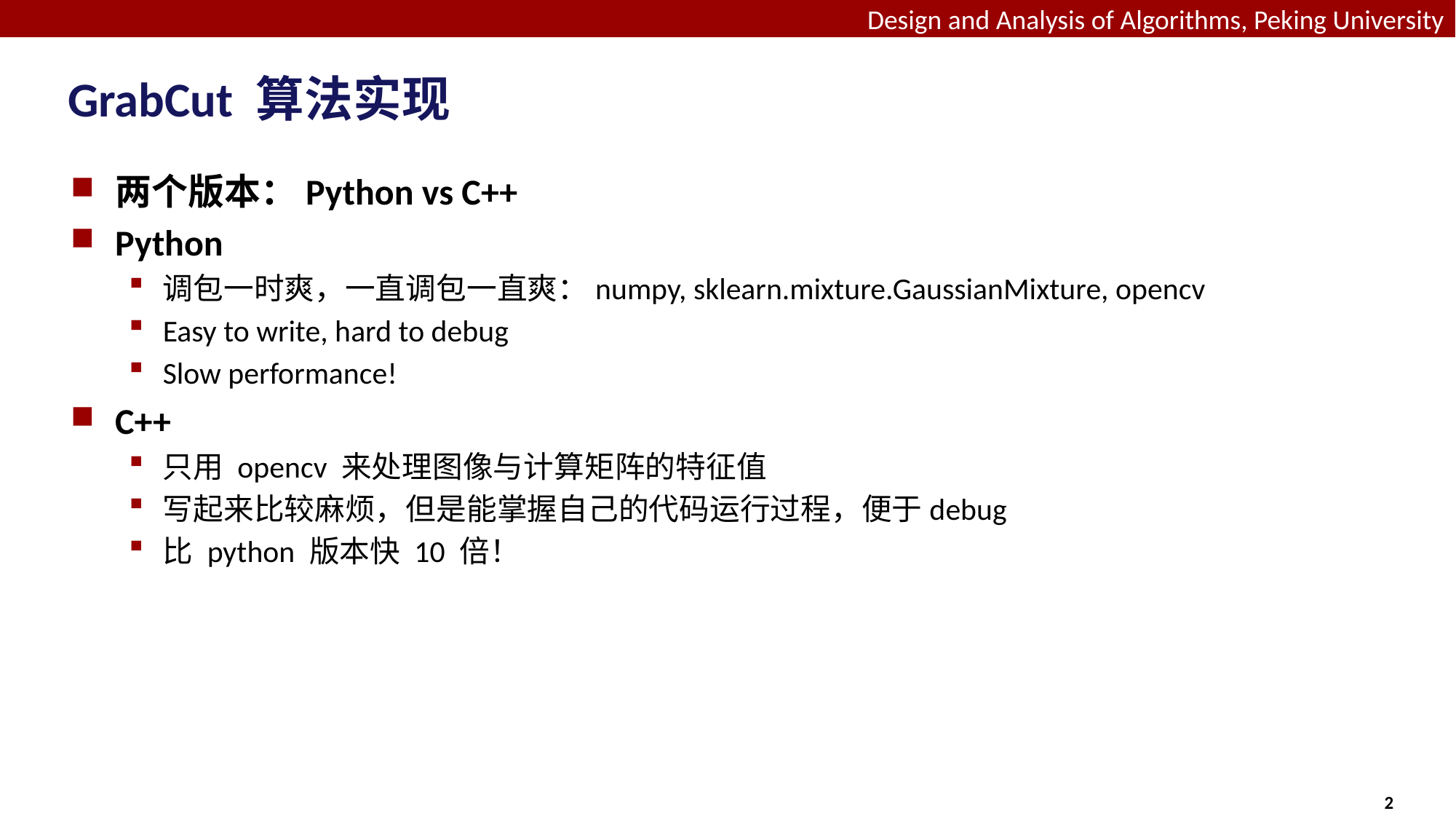

# GrabCut 算法实现
两个版本：Python vs C++
Python
调包一时爽，一直调包一直爽：numpy, sklearn.mixture.GaussianMixture, opencv
Easy to write, hard to debug
Slow performance!
C++
只用 opencv 来处理图像与计算矩阵的特征值
写起来比较麻烦，但是能掌握自己的代码运行过程，便于debug
比 python 版本快 10 倍！